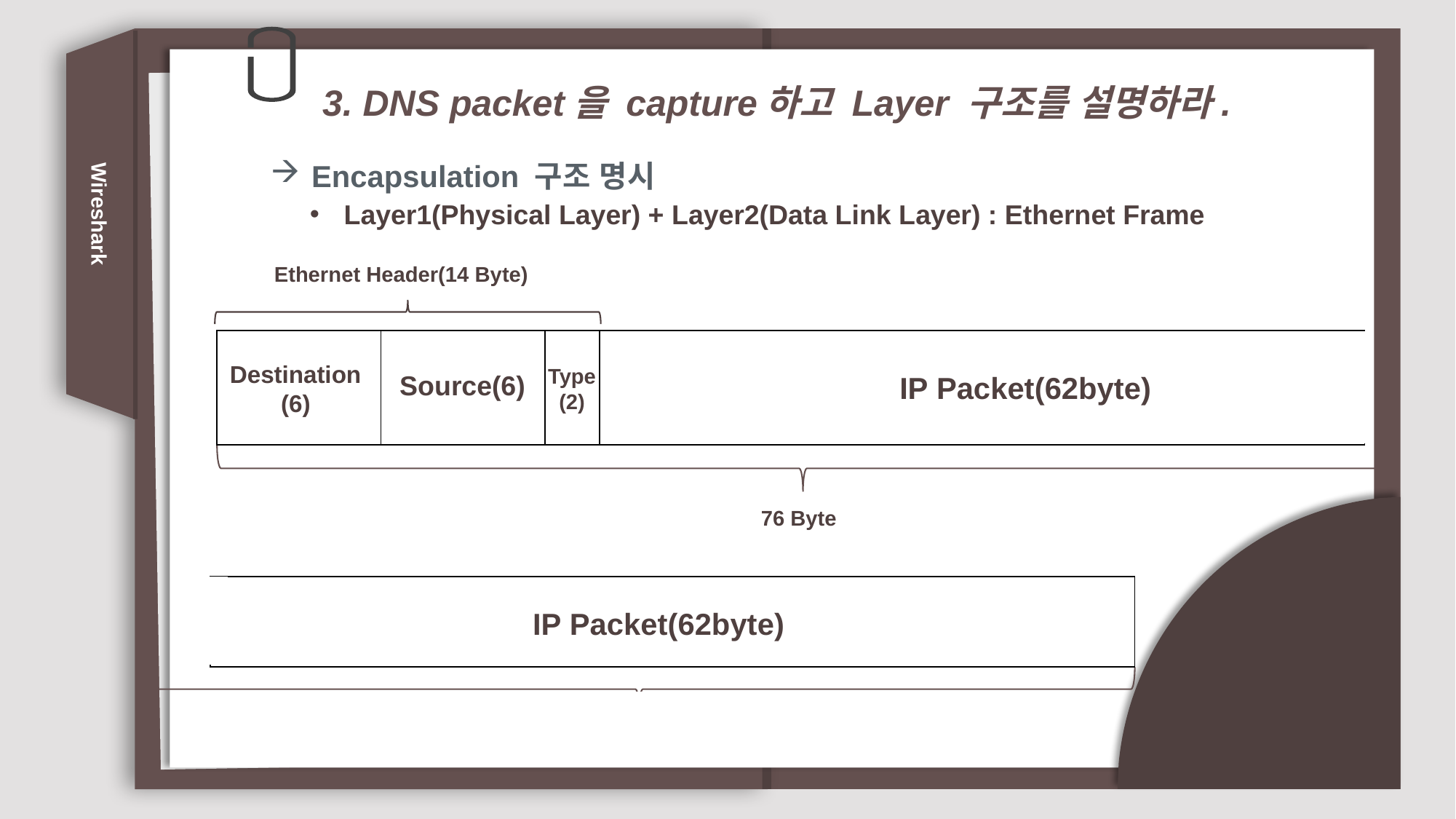

3. DNS packet을 capture하고 Layer 구조를 설명하라.

Encapsulation 구조 명시
Layer1(Physical Layer) + Layer2(Data Link Layer) : Ethernet Frame

Wireshark
Ethernet Header(14 Byte)
|  |  |  |  |
| --- | --- | --- | --- |

Destination
(6)
Type
(2)
Source(6)
IP Packet(62byte)

76 Byte
|  |
| --- |

IP Packet(62byte)